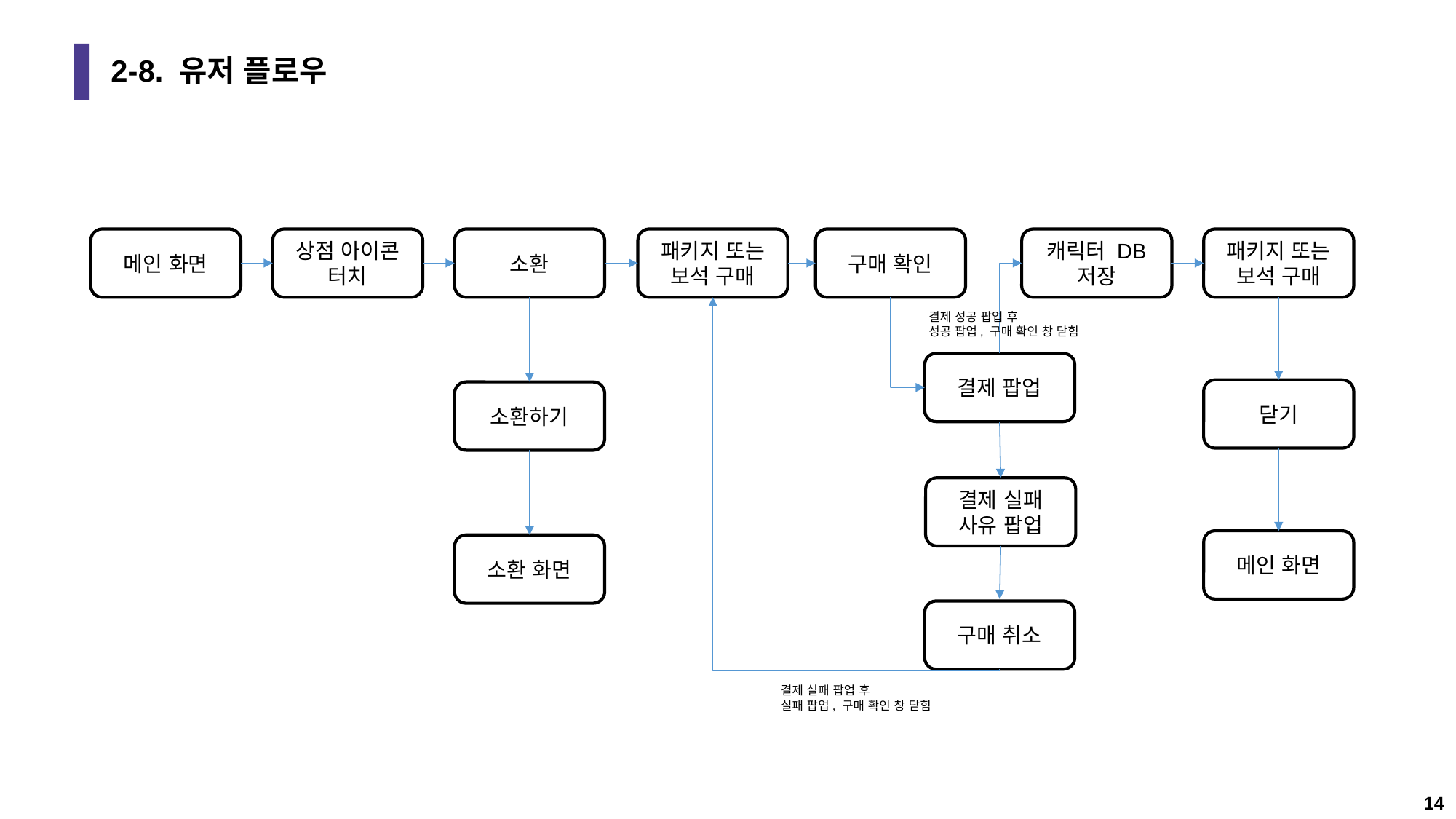

# 2-8. 유저 플로우
메인 화면
상점 아이콘 터치
소환
패키지 또는 보석 구매
구매 확인
캐릭터 DB 저장
패키지 또는 보석 구매
결제 성공 팝업 후
성공 팝업, 구매 확인 창 닫힘
결제 팝업
닫기
소환하기
결제 실패 사유 팝업
메인 화면
소환 화면
구매 취소
결제 실패 팝업 후
실패 팝업, 구매 확인 창 닫힘